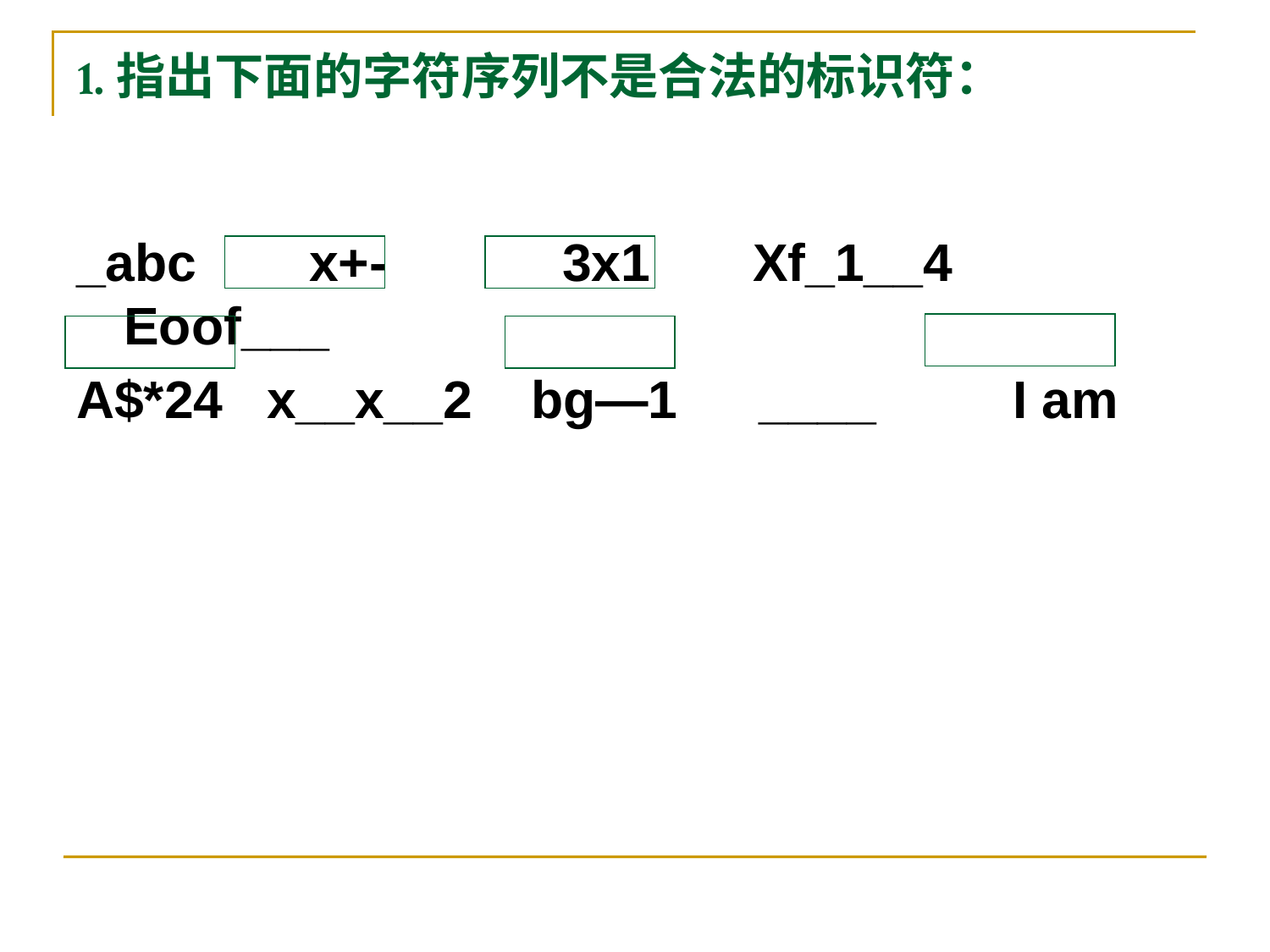

# 1.指出下面的字符序列不是合法的标识符：
_abc	    x+-            3x1       Xf_1__4    Eoof___
A$*24   x__x__2    bg—1	____		I am